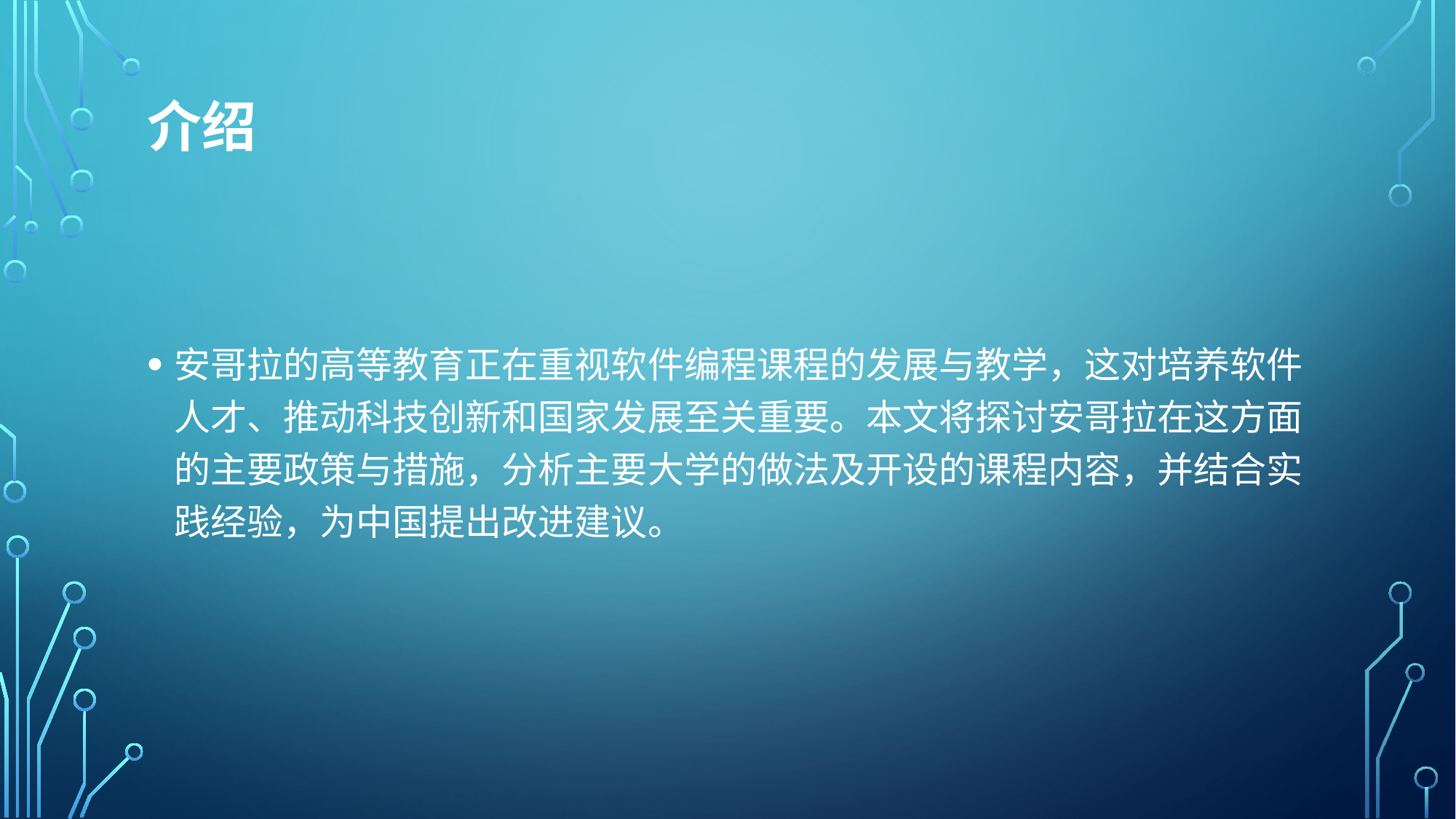

# 介绍

安哥拉的高等教育正在重视软件编程课程的发展与教学，这对培养软件人才、推动科技创新和国家发展至关重要。本文将探讨安哥拉在这方面的主要政策与措施，分析主要大学的做法及开设的课程内容，并结合实践经验，为中国提出改进建议。